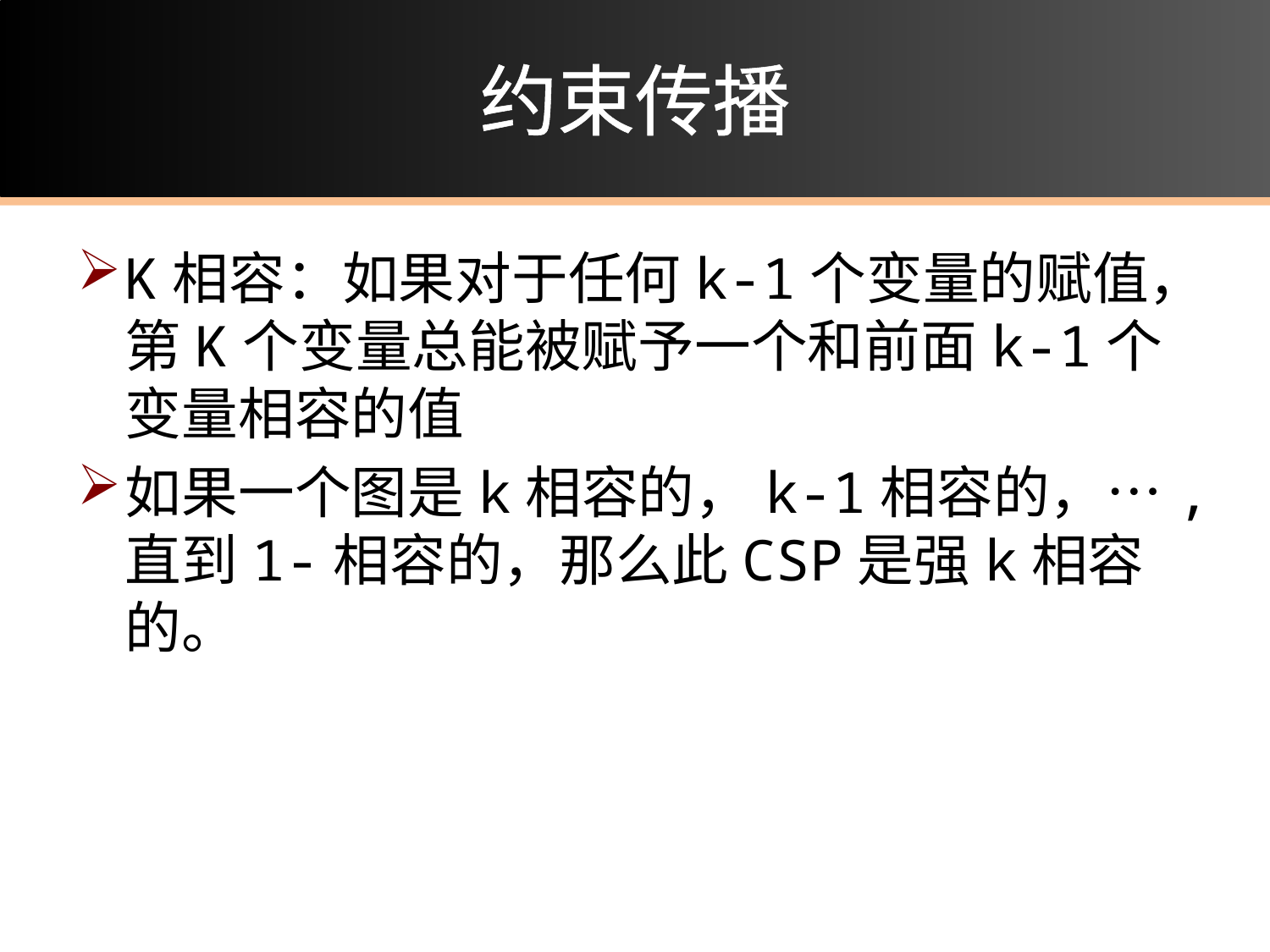

# 约束传播
K相容：如果对于任何k-1个变量的赋值，第K个变量总能被赋予一个和前面k-1个变量相容的值
如果一个图是k相容的，k-1相容的，…,直到1-相容的，那么此CSP是强k相容的。